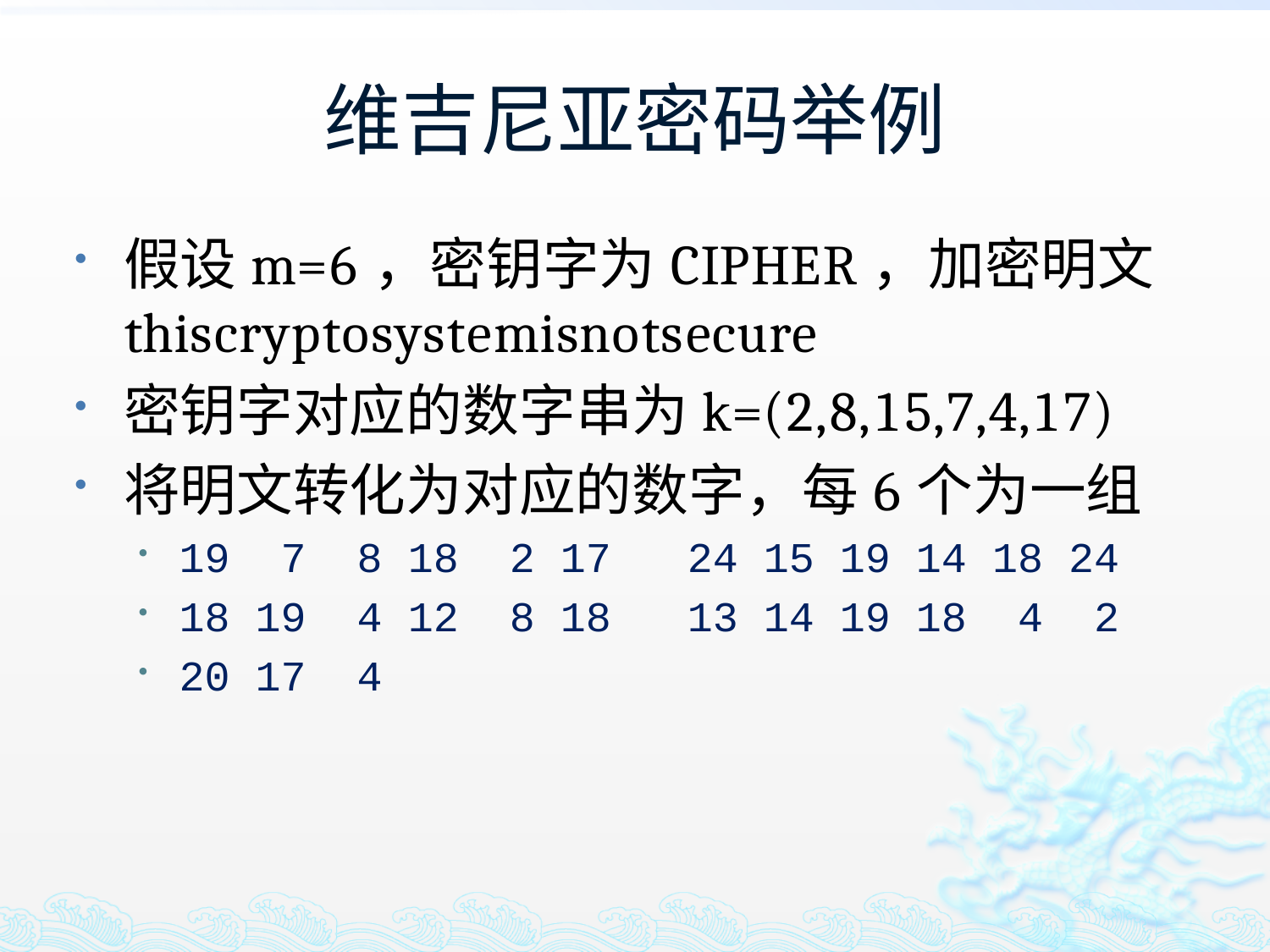

# 维吉尼亚密码举例
假设m=6，密钥字为CIPHER，加密明文
thiscryptosystemisnotsecure
密钥字对应的数字串为k=(2,8,15,7,4,17)
将明文转化为对应的数字，每6个为一组
19  7  8 18  2 17   24 15 19 14 18 24
18 19  4 12  8 18   13 14 19 18  4  2
20 17  4